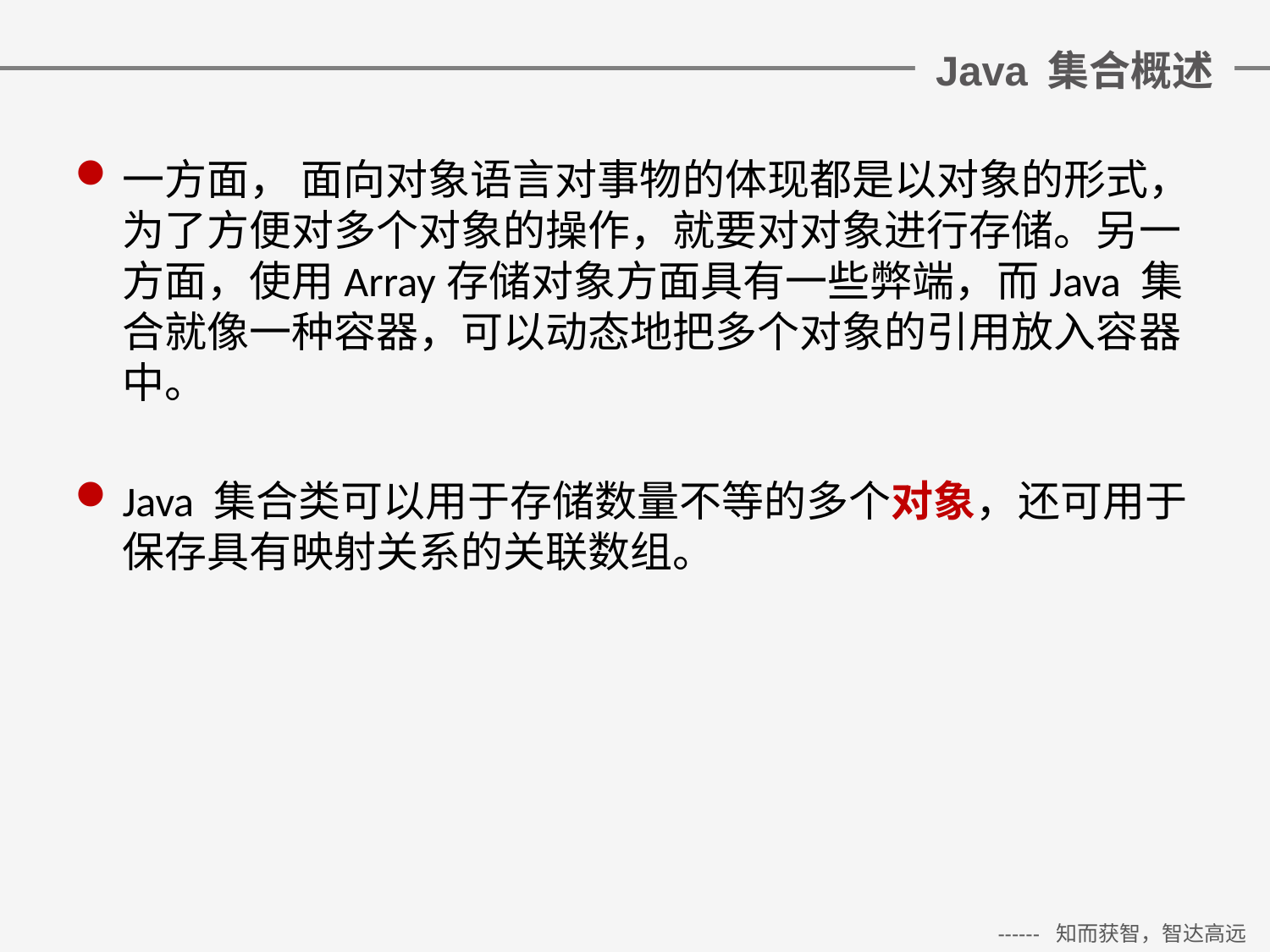

# Java 集合概述
一方面， 面向对象语言对事物的体现都是以对象的形式，为了方便对多个对象的操作，就要对对象进行存储。另一方面，使用Array存储对象方面具有一些弊端，而Java 集合就像一种容器，可以动态地把多个对象的引用放入容器中。

Java 集合类可以用于存储数量不等的多个对象，还可用于保存具有映射关系的关联数组。